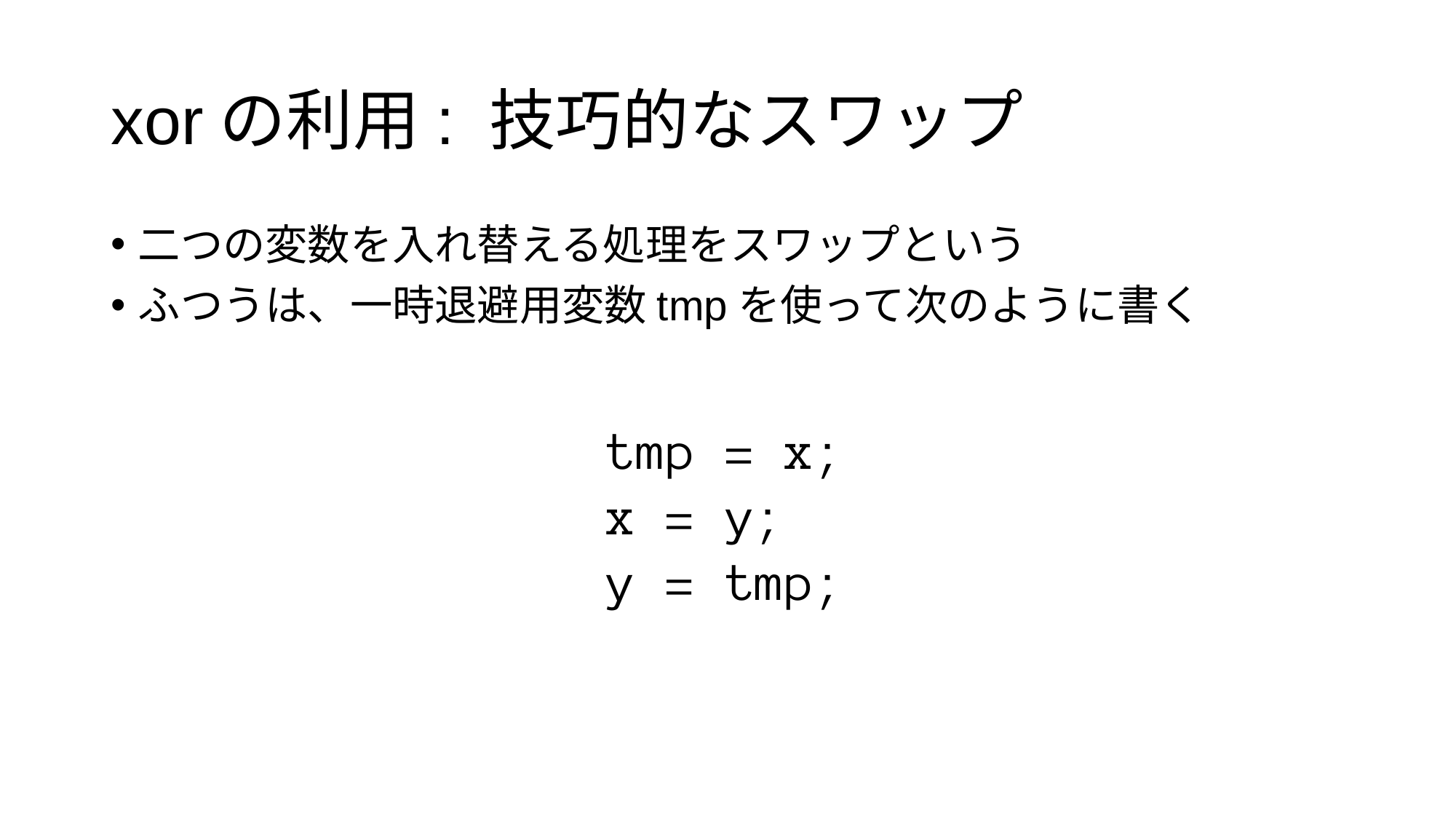

# xorの利用: 技巧的なスワップ
二つの変数を入れ替える処理をスワップという
ふつうは、一時退避用変数tmpを使って次のように書く
tmp = x;
x = y;
y = tmp;